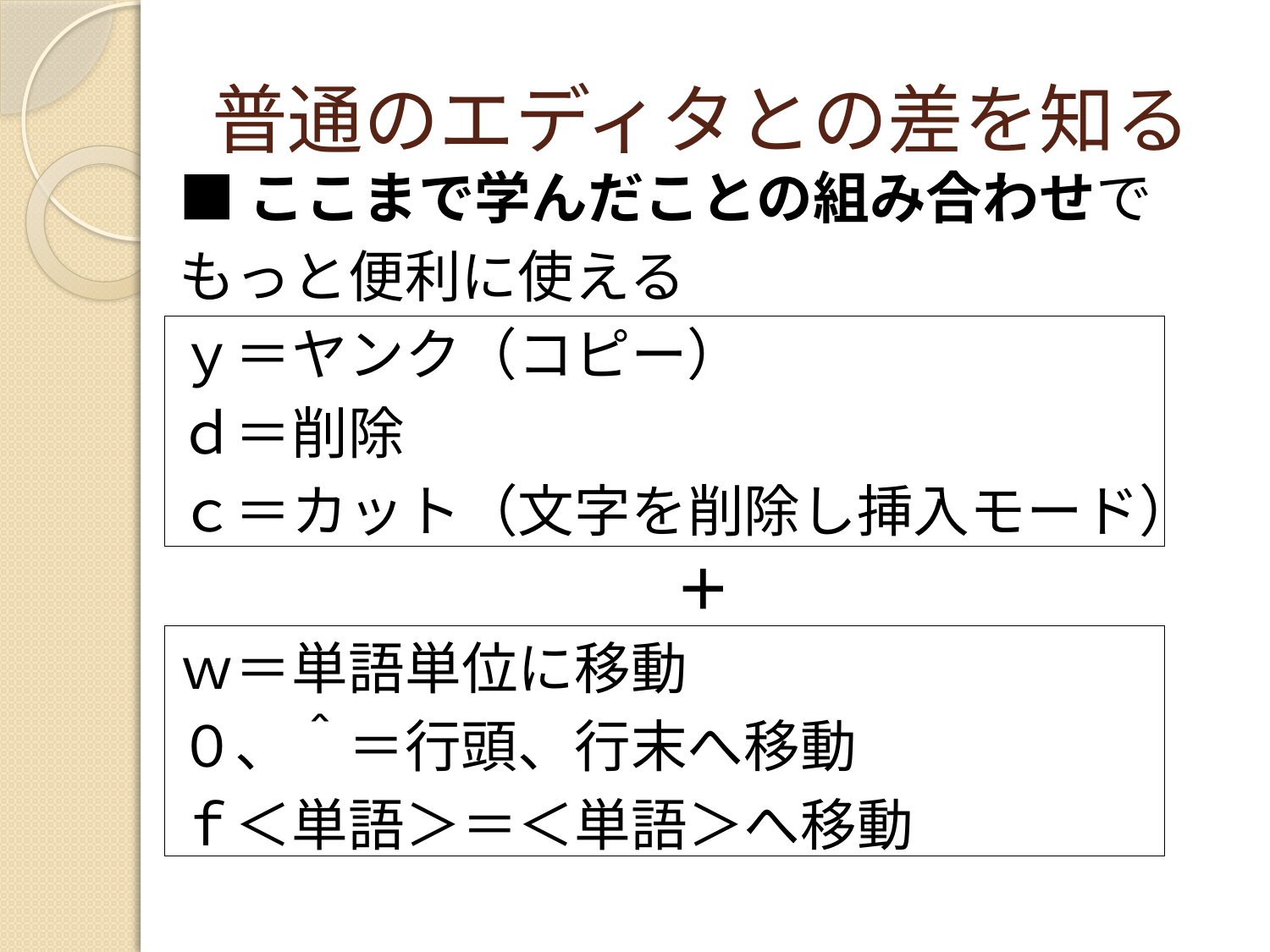

# 普通のエディタとの差を知る
■ここまで学んだことの組み合わせで
もっと便利に使える
ｙ＝ヤンク（コピー）
ｄ＝削除
ｃ＝カット（文字を削除し挿入モード）
＋
ｗ＝単語単位に移動
０、＾＝行頭、行末へ移動
ｆ＜単語＞＝＜単語＞へ移動